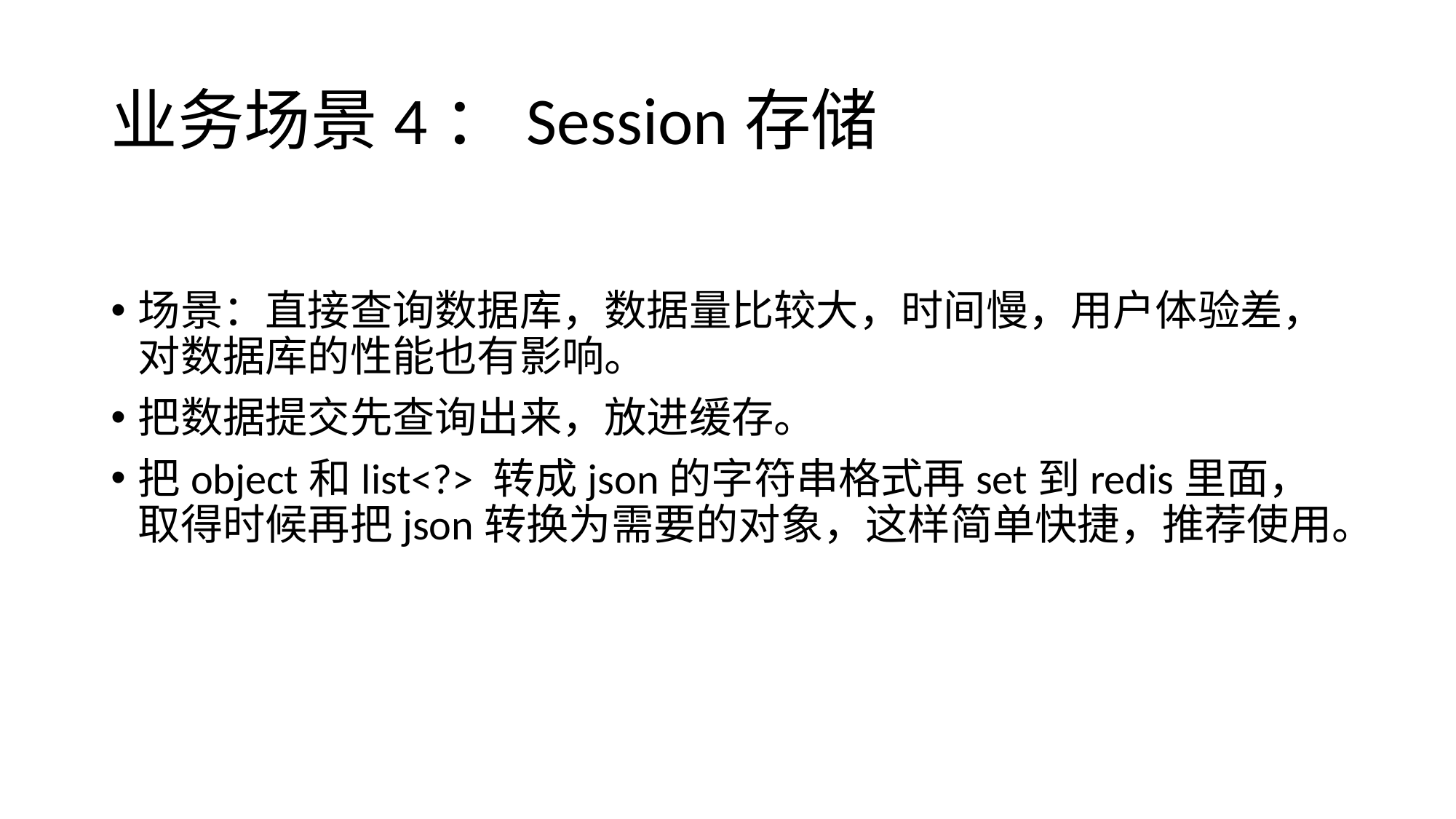

# 业务场景4：Session存储

场景：直接查询数据库，数据量比较大，时间慢，用户体验差，对数据库的性能也有影响。
把数据提交先查询出来，放进缓存。
把object和list<?> 转成json的字符串格式再set到redis里面，取得时候再把json转换为需要的对象，这样简单快捷，推荐使用。